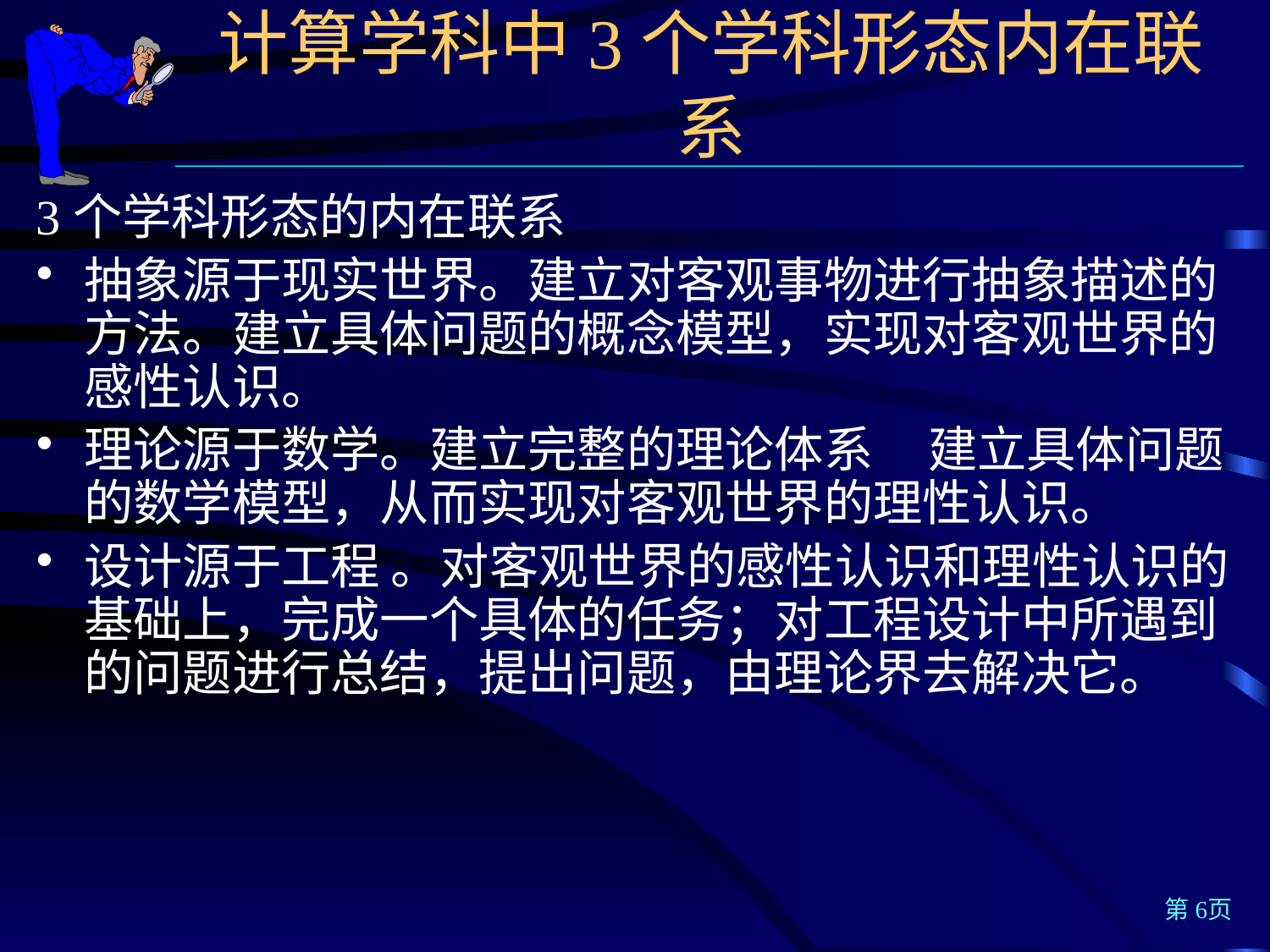

计算学科中3个学科形态内在联系
3个学科形态的内在联系
抽象源于现实世界。建立对客观事物进行抽象描述的方法。建立具体问题的概念模型，实现对客观世界的感性认识。
理论源于数学。建立完整的理论体系     建立具体问题的数学模型，从而实现对客观世界的理性认识。
设计源于工程 。对客观世界的感性认识和理性认识的基础上，完成一个具体的任务；对工程设计中所遇到的问题进行总结，提出问题，由理论界去解决它。
第6页